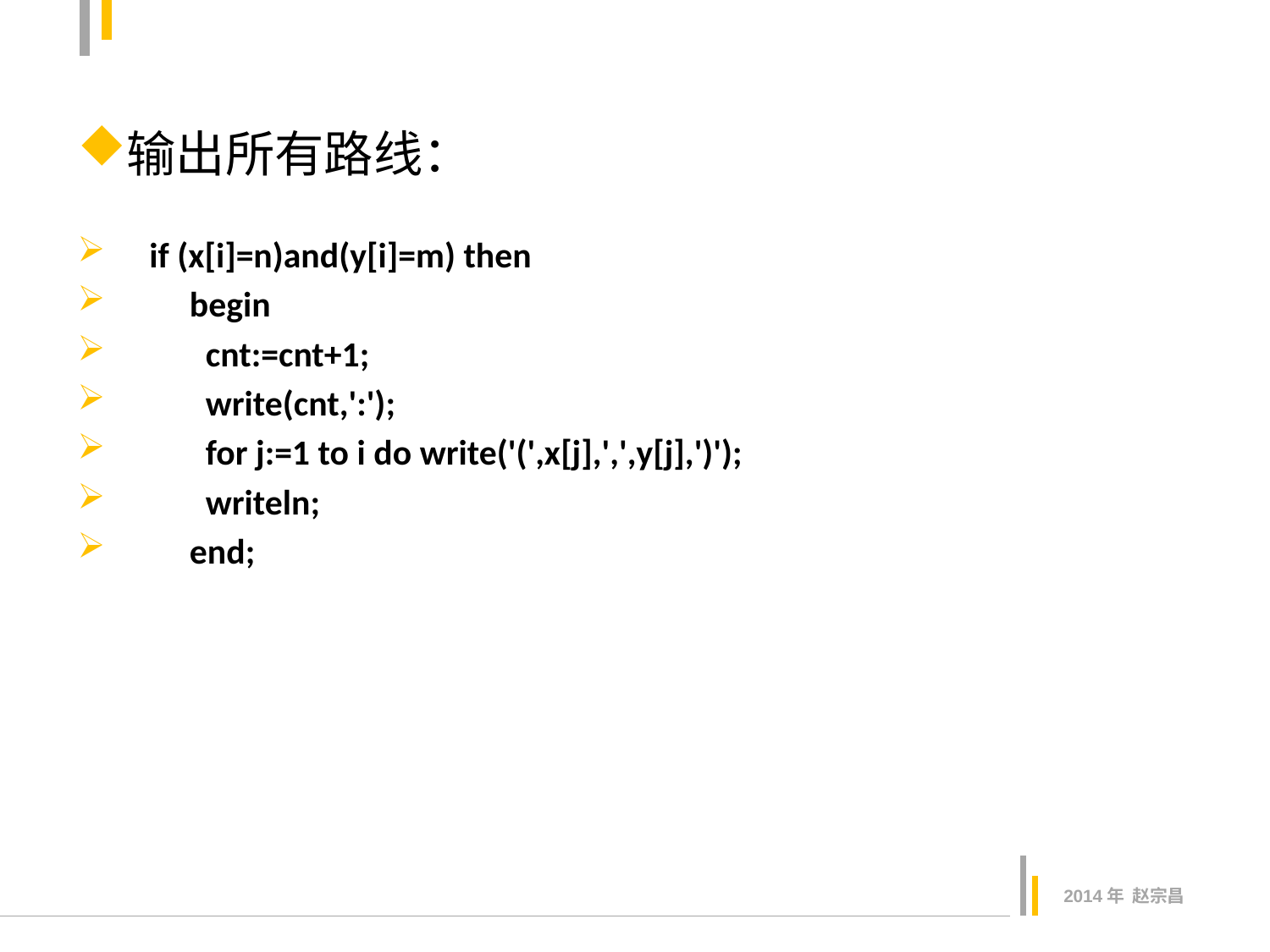

#
输出所有路线：
   if (x[i]=n)and(y[i]=m) then
        begin
          cnt:=cnt+1;
          write(cnt,':');
          for j:=1 to i do write('(',x[j],',',y[j],')');
          writeln;
        end;